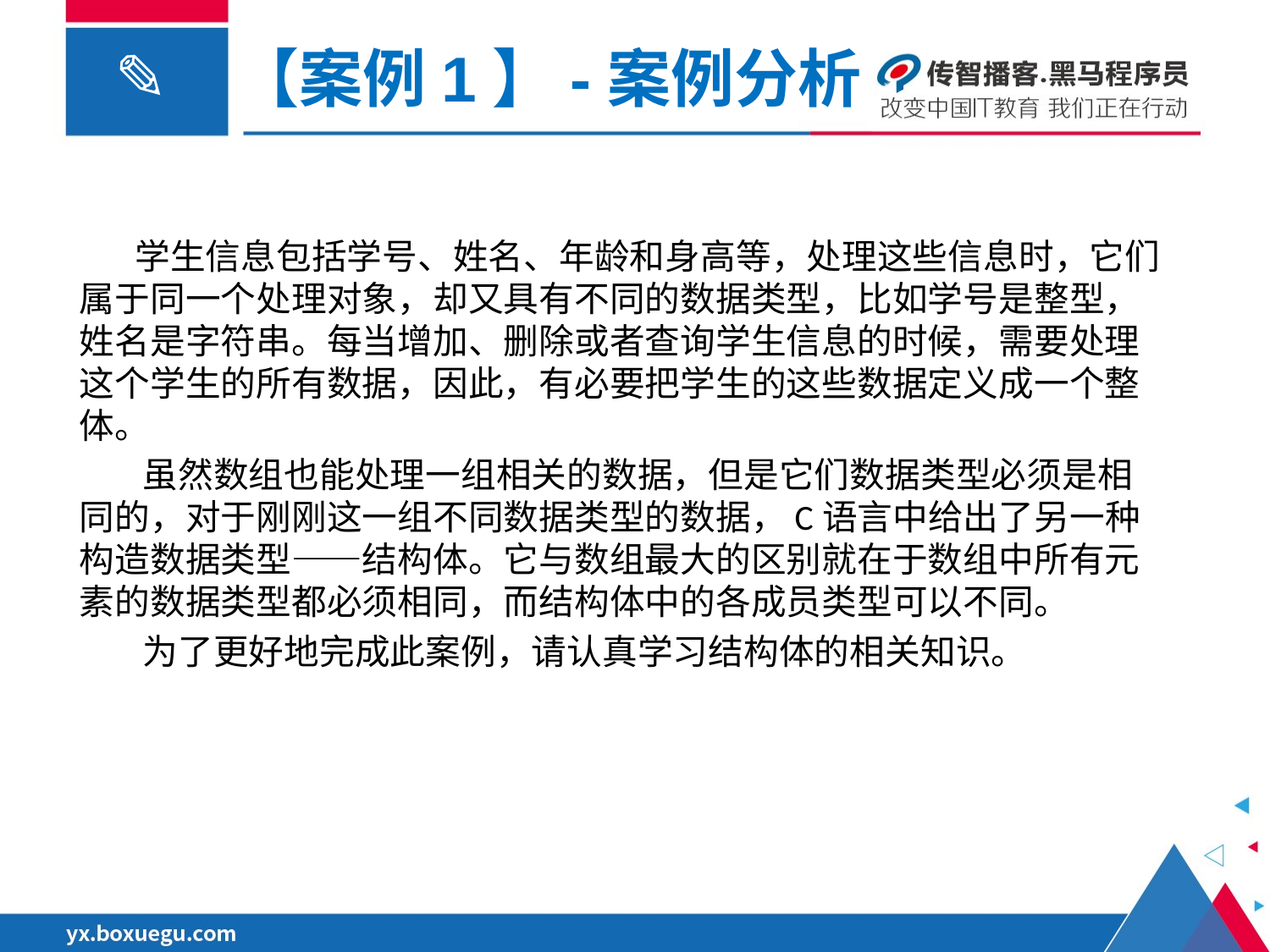

【案例1】-案例分析
      学生信息包括学号、姓名、年龄和身高等，处理这些信息时，它们属于同一个处理对象，却又具有不同的数据类型，比如学号是整型，姓名是字符串。每当增加、删除或者查询学生信息的时候，需要处理这个学生的所有数据，因此，有必要把学生的这些数据定义成一个整体。
       虽然数组也能处理一组相关的数据，但是它们数据类型必须是相同的，对于刚刚这一组不同数据类型的数据，C语言中给出了另一种构造数据类型——结构体。它与数组最大的区别就在于数组中所有元素的数据类型都必须相同，而结构体中的各成员类型可以不同。
       为了更好地完成此案例，请认真学习结构体的相关知识。